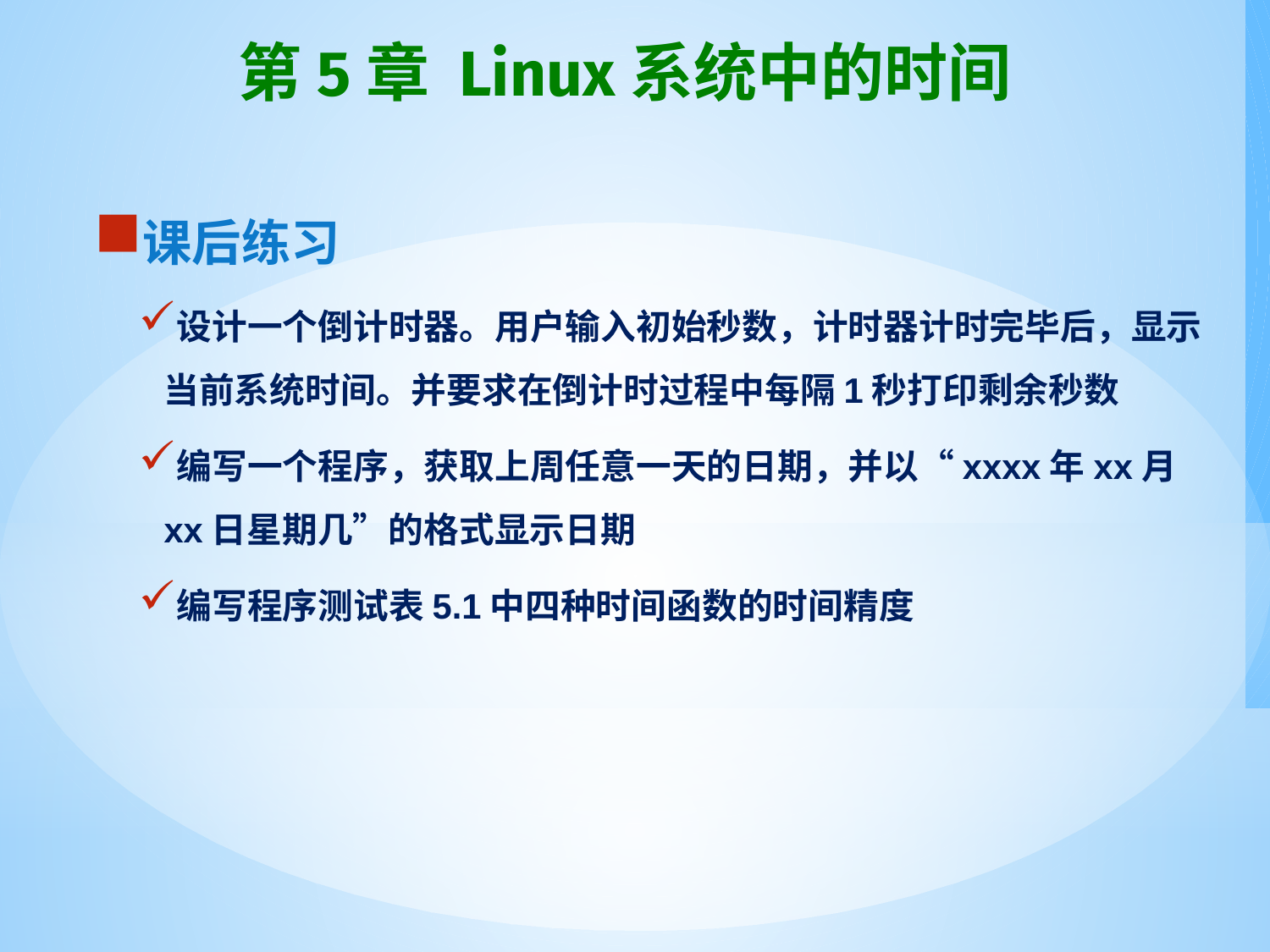

# 第5章 Linux系统中的时间
课后练习
设计一个倒计时器。用户输入初始秒数，计时器计时完毕后，显示当前系统时间。并要求在倒计时过程中每隔1秒打印剩余秒数
编写一个程序，获取上周任意一天的日期，并以“xxxx年xx月xx日星期几”的格式显示日期
编写程序测试表5.1中四种时间函数的时间精度